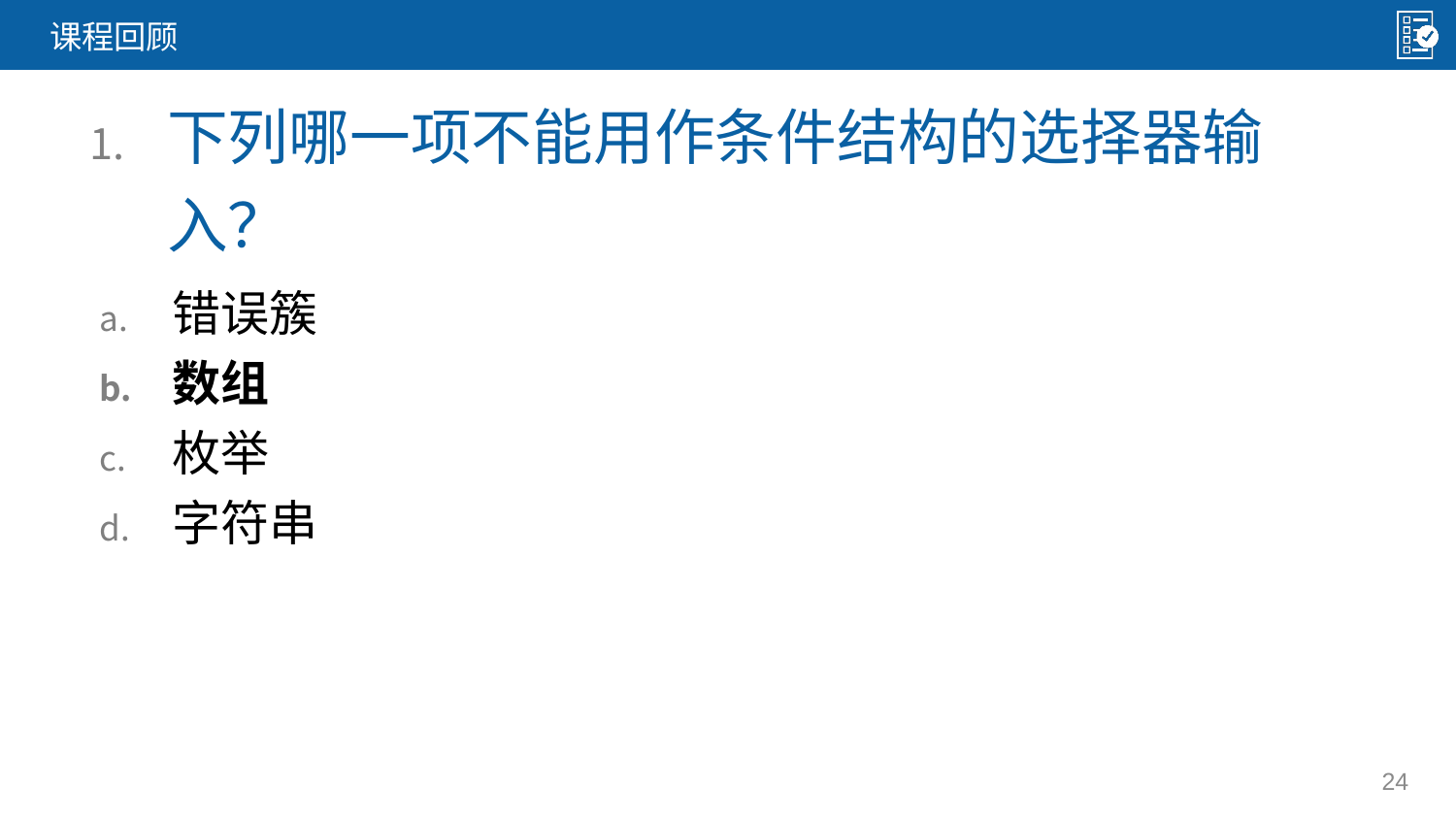

课程回顾
下列哪一项不能用作条件结构的选择器输入？

错误簇
数组
枚举
字符串
24